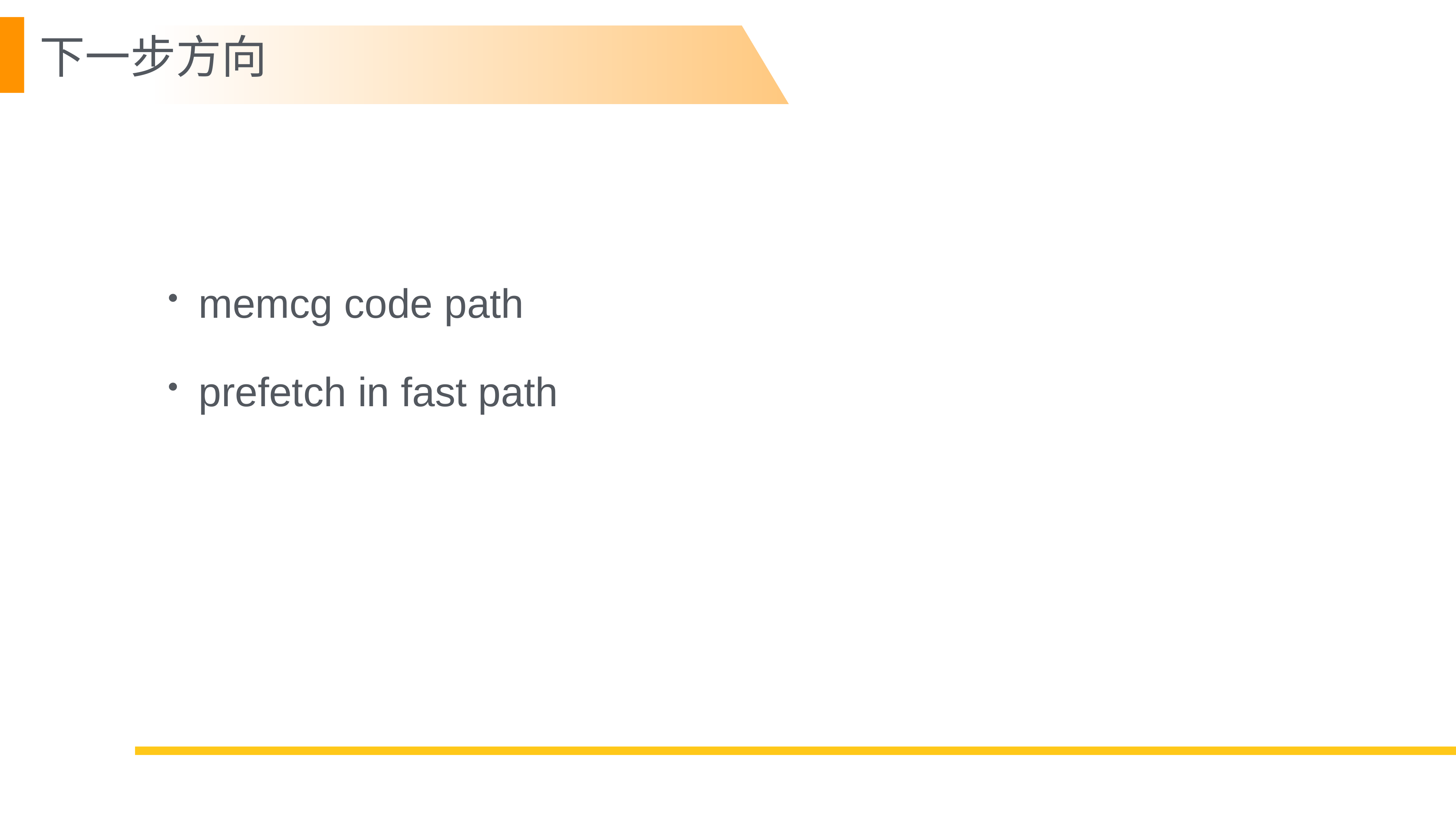

下一步方向
memcg code path
prefetch in fast path